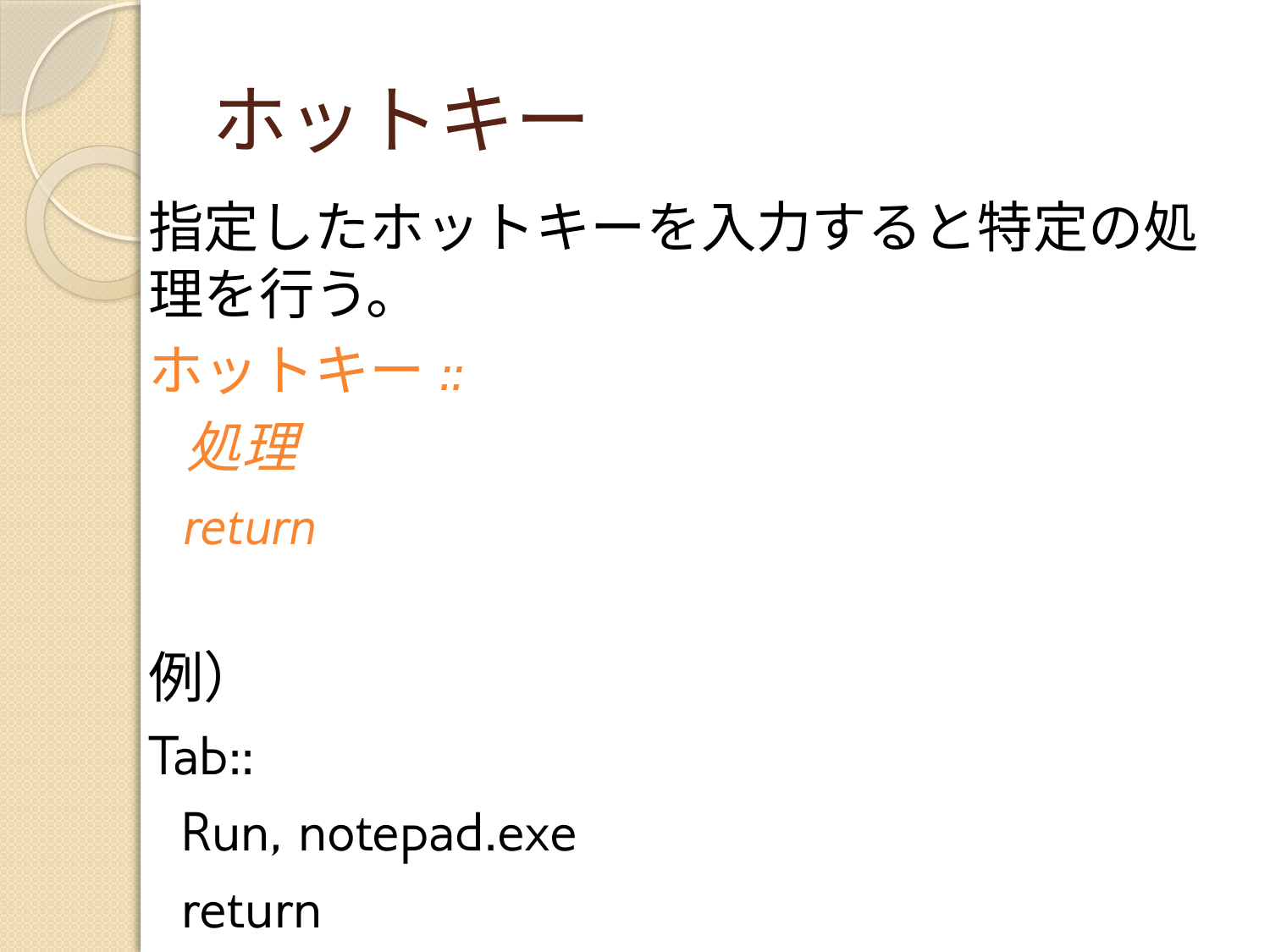

# ホットキー
指定したホットキーを入力すると特定の処理を行う。
ホットキー::
  処理
  return

例）
Tab::
  Run, notepad.exe
  return